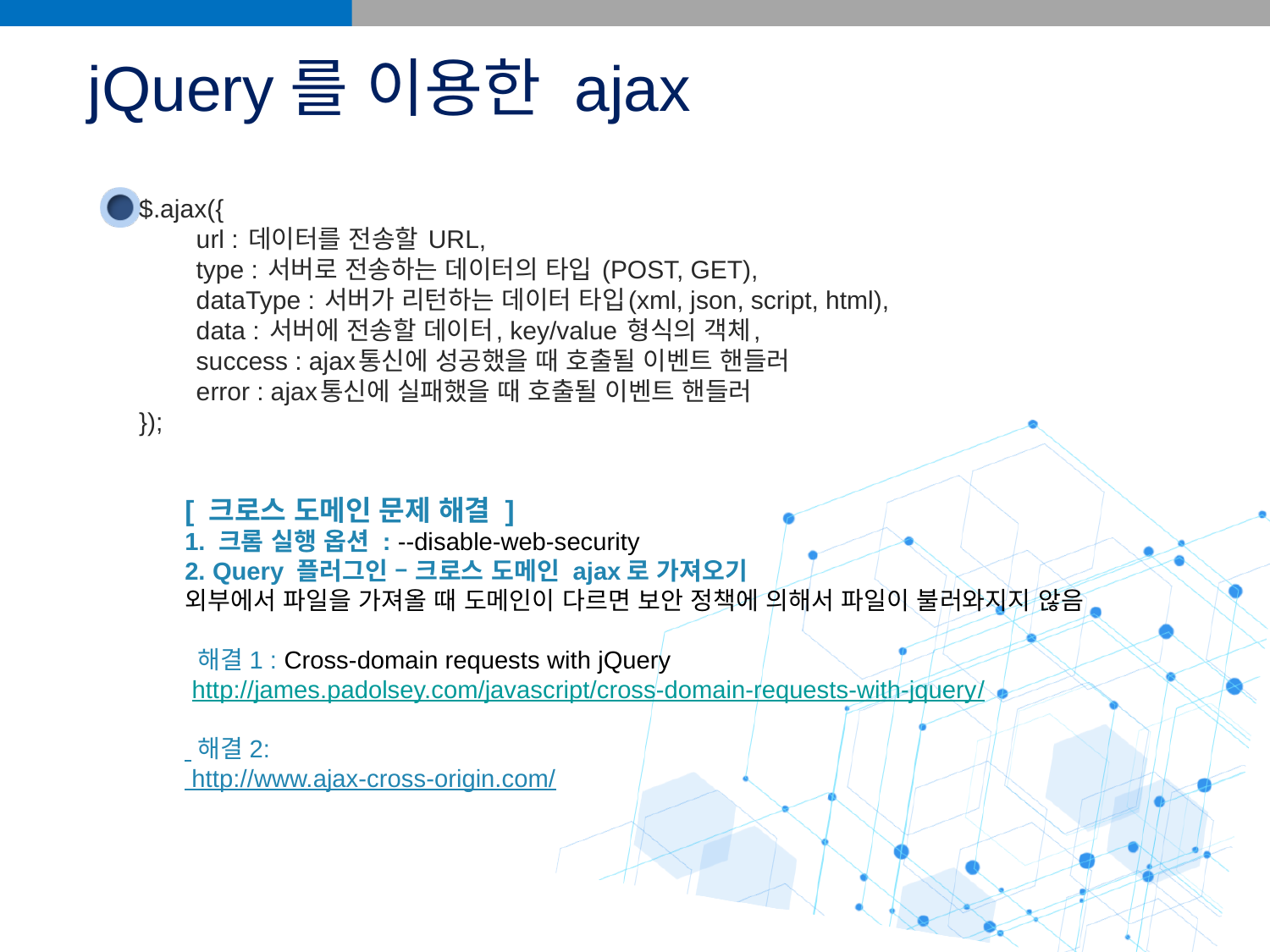

# jQuery를 이용한 ajax
$.ajax({
	url : 데이터를 전송할 URL,
	type : 서버로 전송하는 데이터의 타입 (POST, GET),
	dataType : 서버가 리턴하는 데이터 타입(xml, json, script, html),
	data : 서버에 전송할 데이터, key/value 형식의 객체,
	success : ajax통신에 성공했을 때 호출될 이벤트 핸들러
	error : ajax통신에 실패했을 때 호출될 이벤트 핸들러
});
[ 크로스 도메인 문제 해결 ]
1. 크롬 실행 옵션 : --disable-web-security
2. Query 플러그인 – 크로스 도메인 ajax로 가져오기
외부에서 파일을 가져올 때 도메인이 다르면 보안 정책에 의해서 파일이 불러와지지 않음

 해결1 : Cross-domain requests with jQuery
 http://james.padolsey.com/javascript/cross-domain-requests-with-jquery/

 해결2:
 http://www.ajax-cross-origin.com/